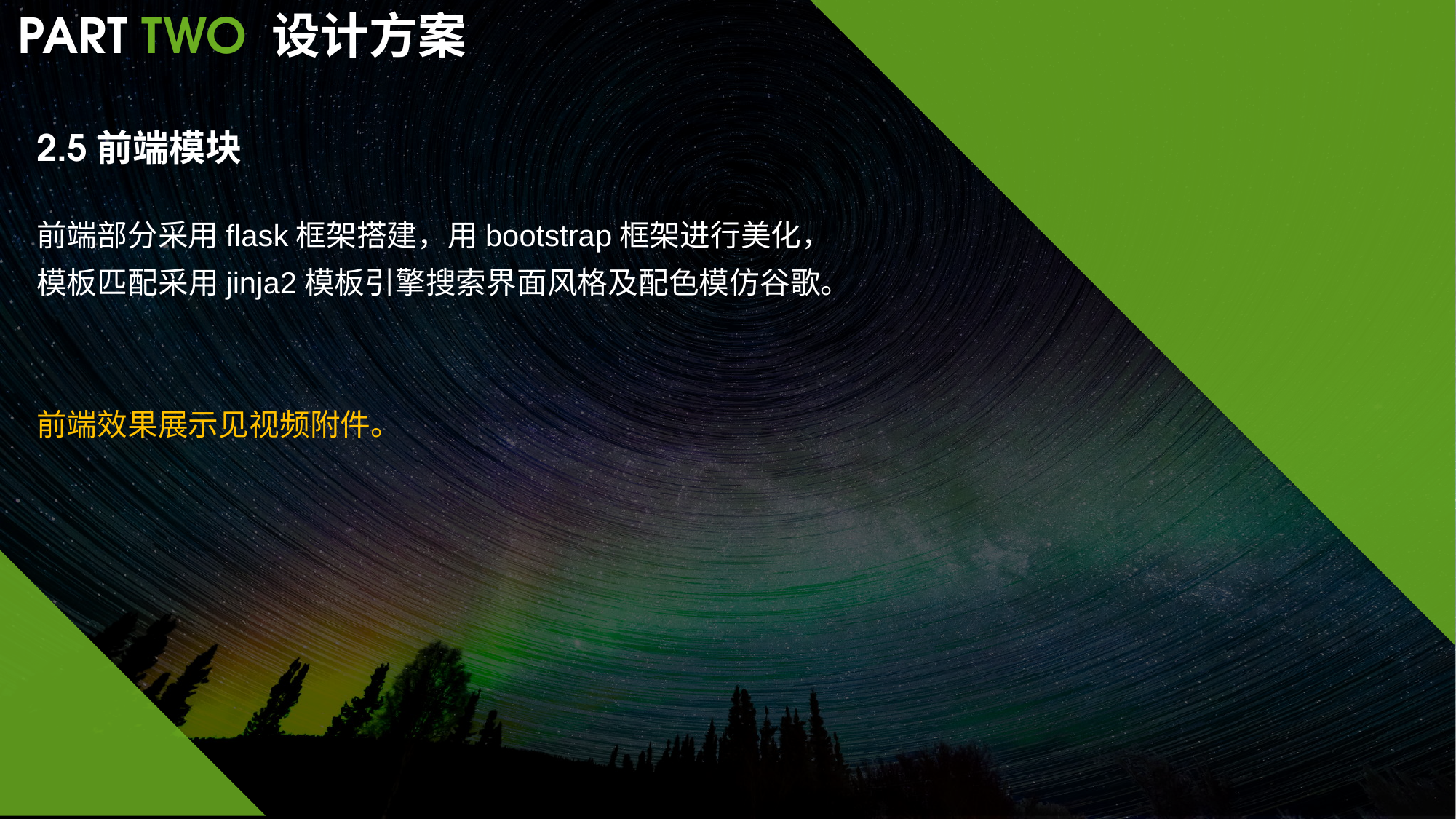

PART TWO 设计方案

2.5前端模块
前端部分采用flask框架搭建，用bootstrap框架进行美化，模板匹配采用jinja2模板引擎搜索界面风格及配色模仿谷歌。

前端效果展示见视频附件。